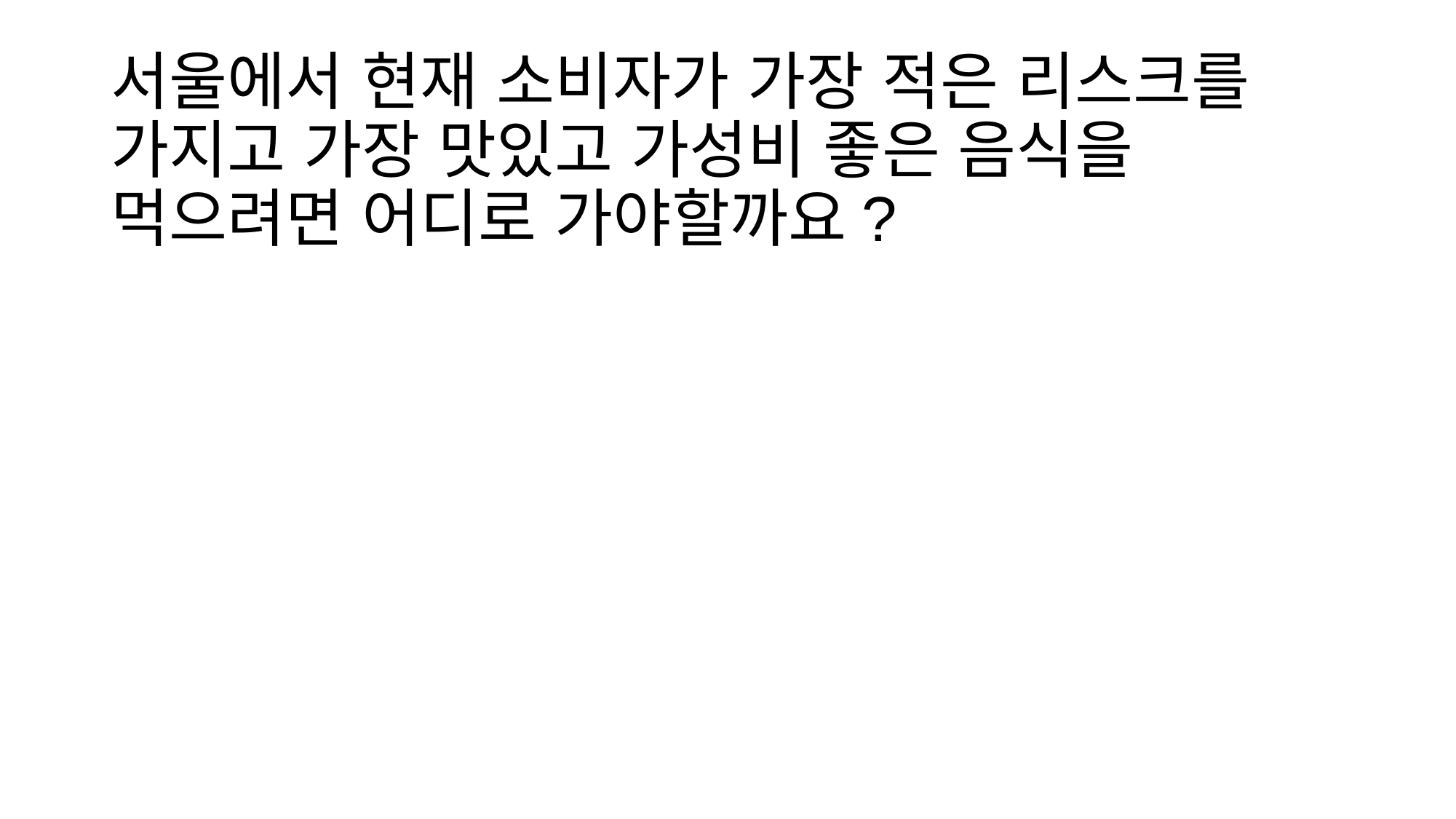

# 서울에서 현재 소비자가 가장 적은 리스크를 가지고 가장 맛있고 가성비 좋은 음식을 먹으려면 어디로 가야할까요?